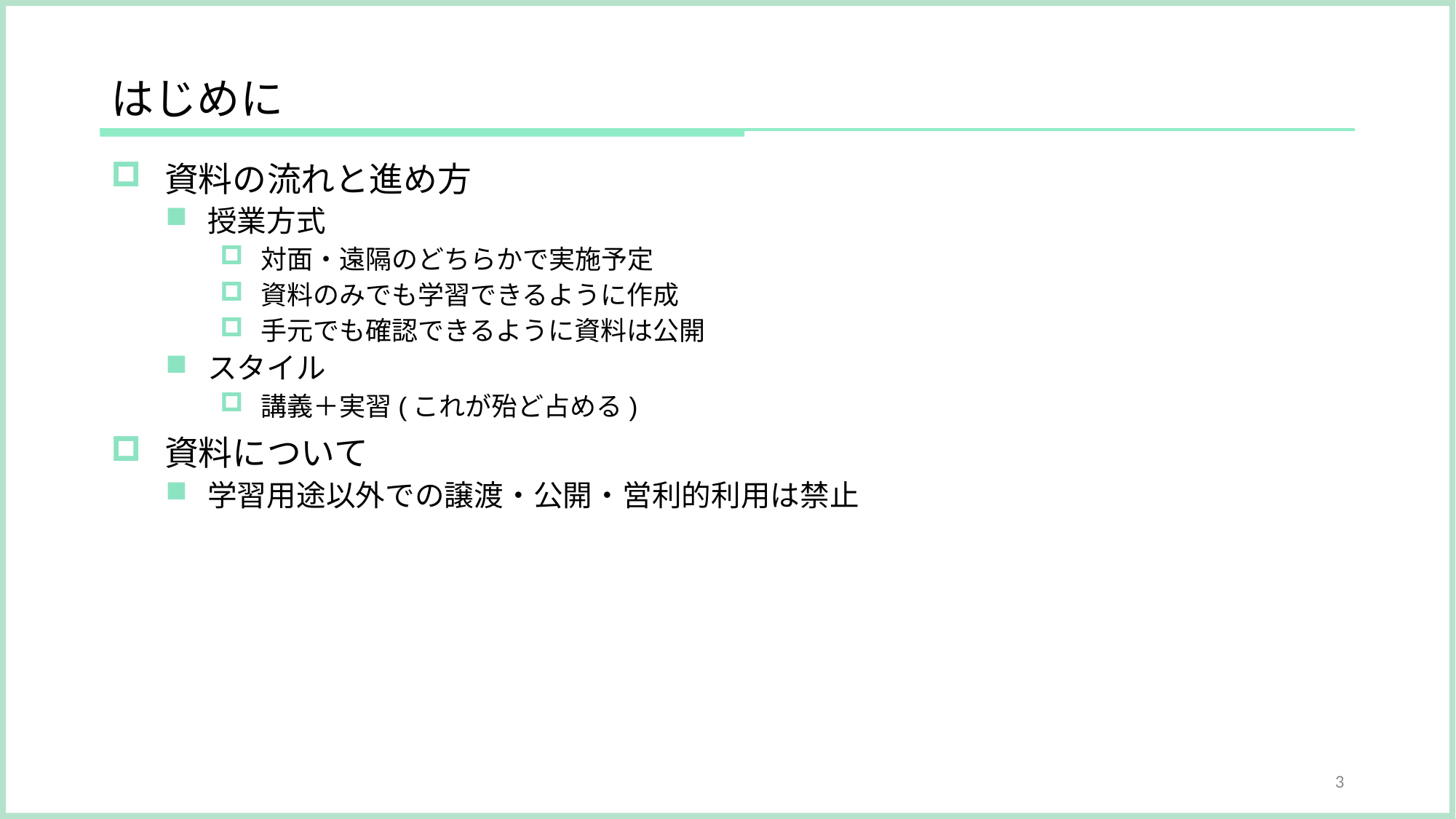

# はじめに
資料の流れと進め方
授業方式
対面・遠隔のどちらかで実施予定
資料のみでも学習できるように作成
手元でも確認できるように資料は公開
スタイル
講義＋実習(これが殆ど占める)
資料について
学習用途以外での譲渡・公開・営利的利用は禁止
3